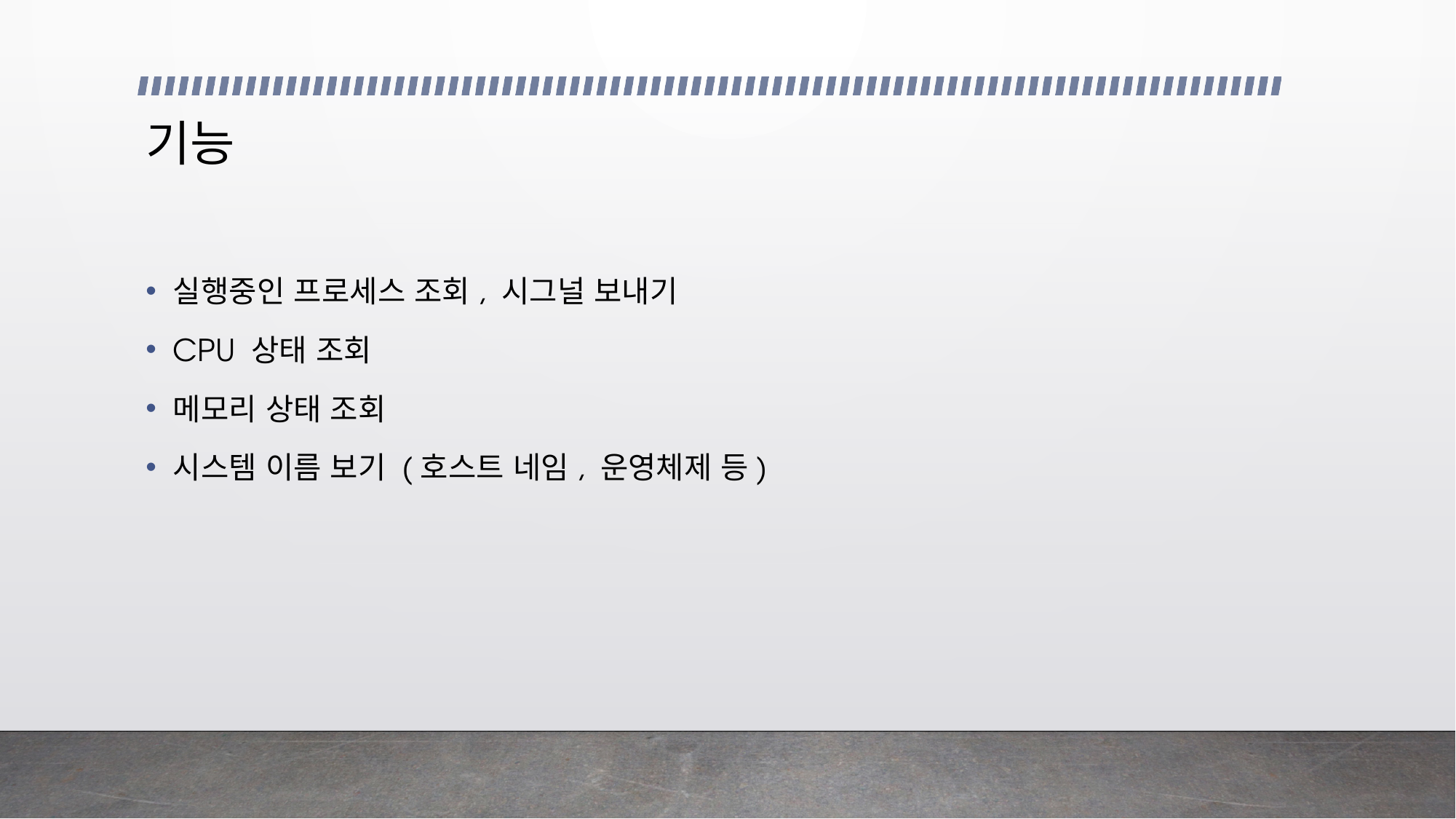

# 기능
실행중인 프로세스 조회, 시그널 보내기
CPU 상태 조회
메모리 상태 조회
시스템 이름 보기 (호스트 네임, 운영체제 등)